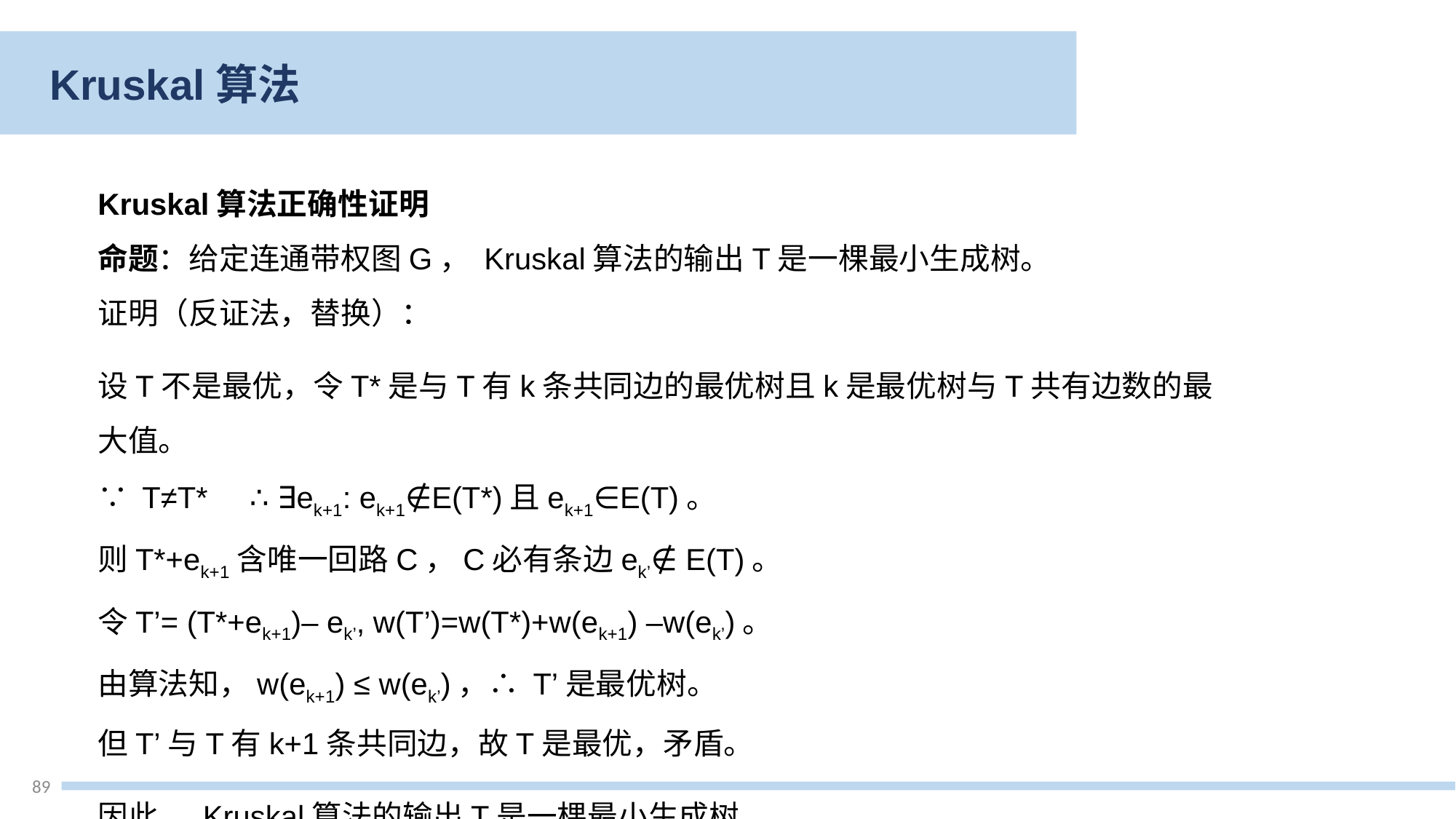

Kruskal算法
Kruskal算法正确性证明
命题：给定连通带权图G， Kruskal算法的输出T是一棵最小生成树。
证明（反证法，替换）：
设T不是最优，令T*是与T有k条共同边的最优树且k是最优树与T共有边数的最大值。
∵ T≠T*     ∴ ∃ek+1: ek+1∉E(T*)且ek+1∈E(T)。
则T*+ek+1含唯一回路C，C必有条边ek’∉ E(T)。
令T’= (T*+ek+1)– ek’, w(T’)=w(T*)+w(ek+1) –w(ek’)。
由算法知，w(ek+1) ≤ w(ek’)，∴ T’是最优树。
但T’与T有k+1条共同边，故T是最优，矛盾。
因此， Kruskal算法的输出T是一棵最小生成树。
89